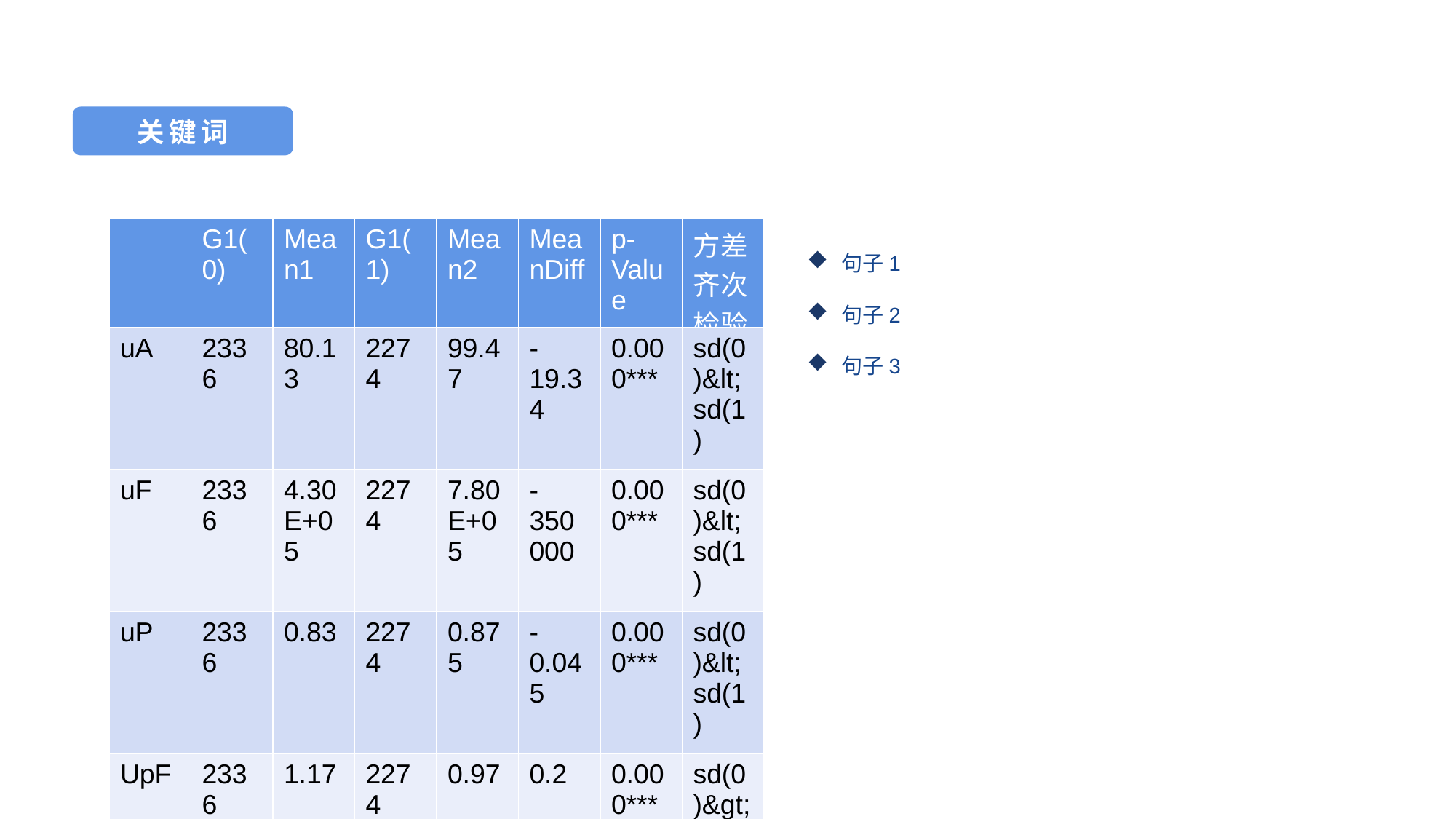

关键词
|  | G1(0) | Mean1 | G1(1) | Mean2 | MeanDiff | p-Value | 方差齐次检验 |
| --- | --- | --- | --- | --- | --- | --- | --- |
| uA | 2336 | 80.13 | 2274 | 99.47 | -19.34 | 0.000\*\*\* | sd(0)&lt; sd(1) |
| uF | 2336 | 4.30E+05 | 2274 | 7.80E+05 | -350000 | 0.000\*\*\* | sd(0)&lt; sd(1) |
| uP | 2336 | 0.83 | 2274 | 0.875 | -0.045 | 0.000\*\*\* | sd(0)&lt; sd(1) |
| UpF | 2336 | 1.17 | 2274 | 0.97 | 0.2 | 0.000\*\*\* | sd(0)&gt; sd(1) |
句子1
句子2
句子3
图标题